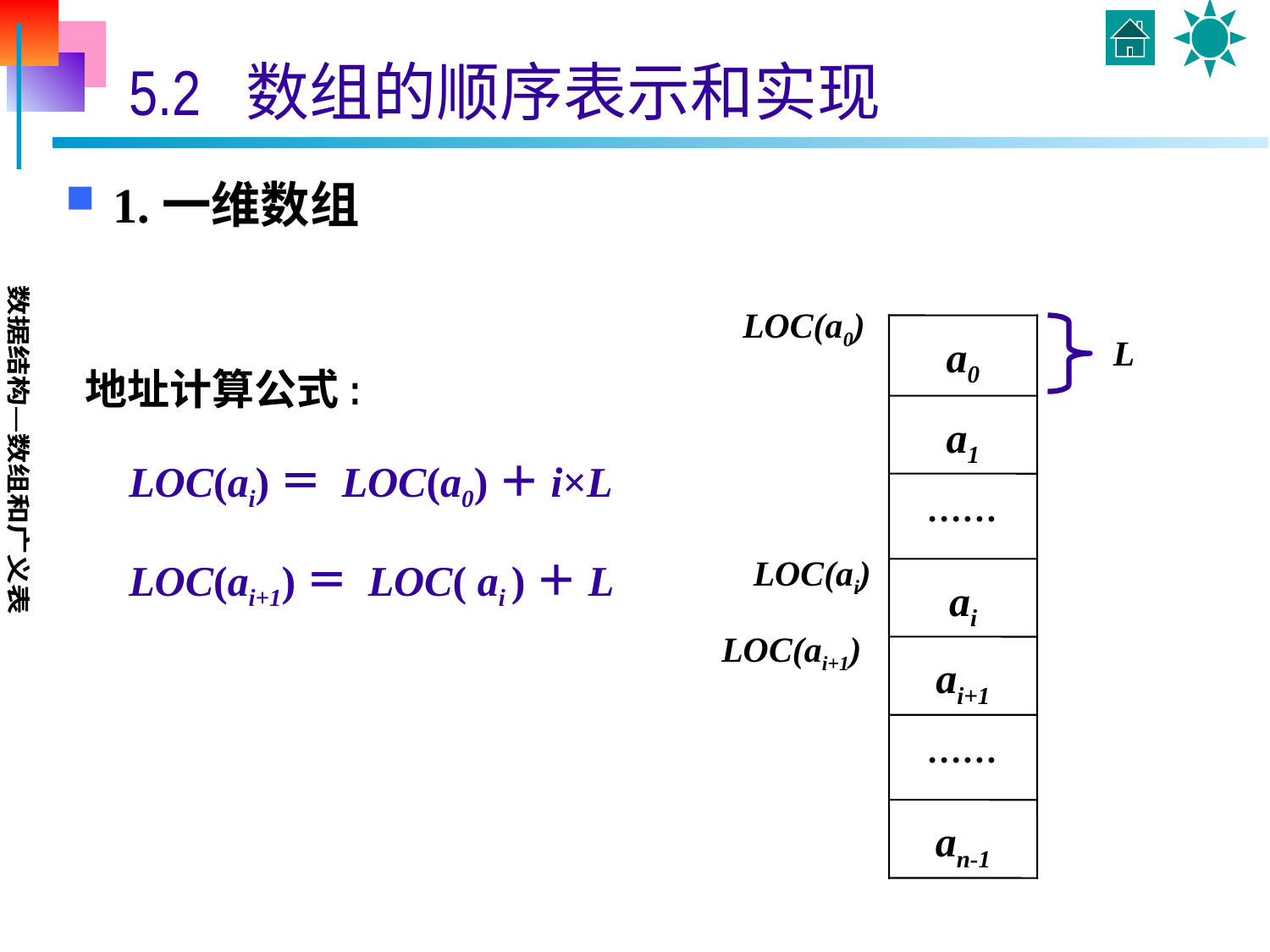

# 5.2  数组的顺序表示和实现
1.一维数组
LOC(a0)
a0

L
a1

……

LOC(ai)
ai

LOC(ai+1)
ai+1

……

an-1

 地址计算公式:
LOC(ai)＝ LOC(a0)＋i×L
LOC(ai+1)＝ LOC( ai )＋L
13